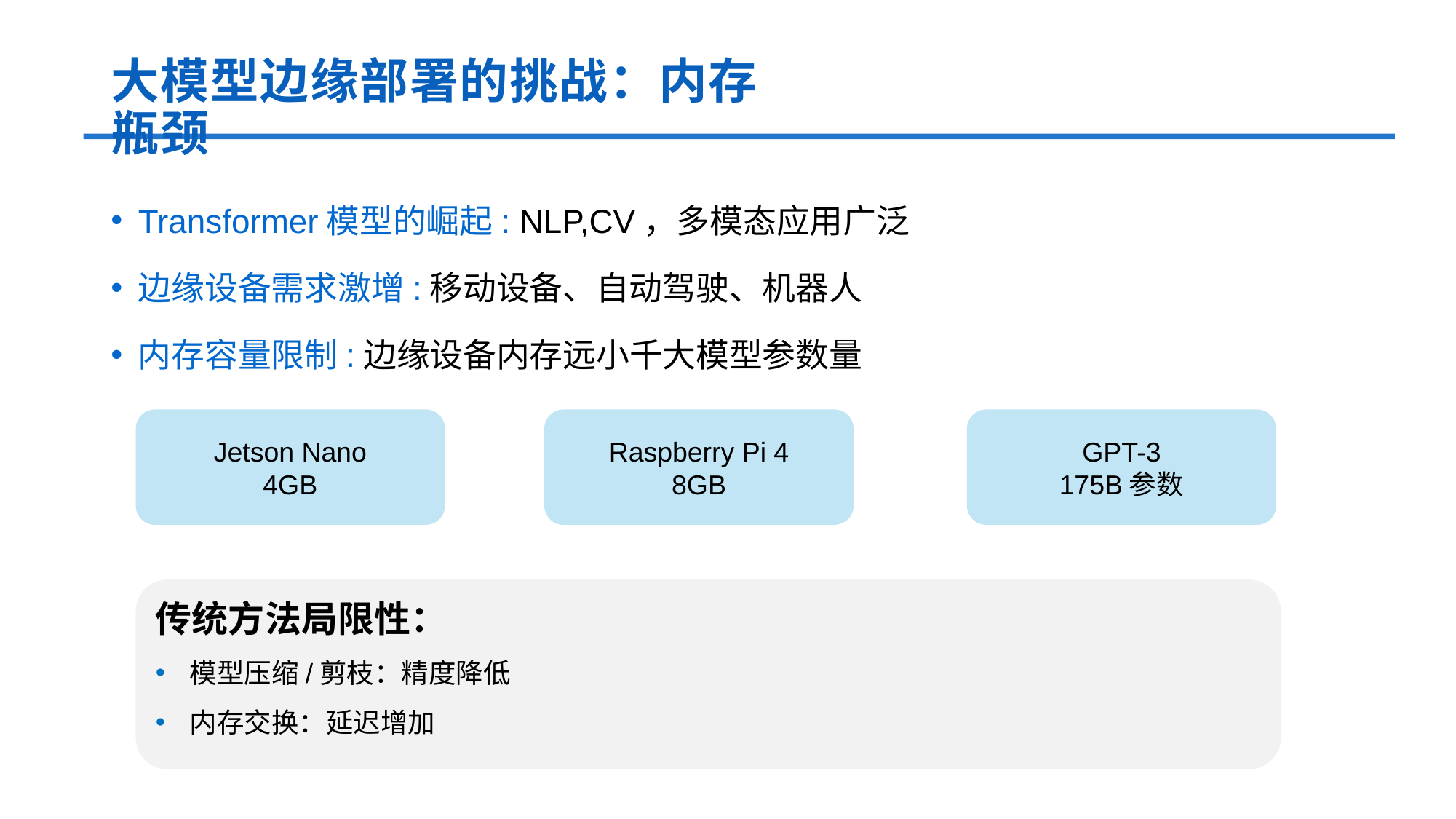

# 大模型边缘部署的挑战：内存瓶颈
Transformer模型的崛起: NLP,CV，多模态应用广泛
边缘设备需求激增:移动设备、自动驾驶、机器人
内存容量限制:边缘设备内存远小千大模型参数量

Raspberry Pi 4
8GB
GPT-3
175B参数
Jetson Nano
4GB

传统方法局限性：
模型压缩/剪枝：精度降低
内存交换：延迟增加